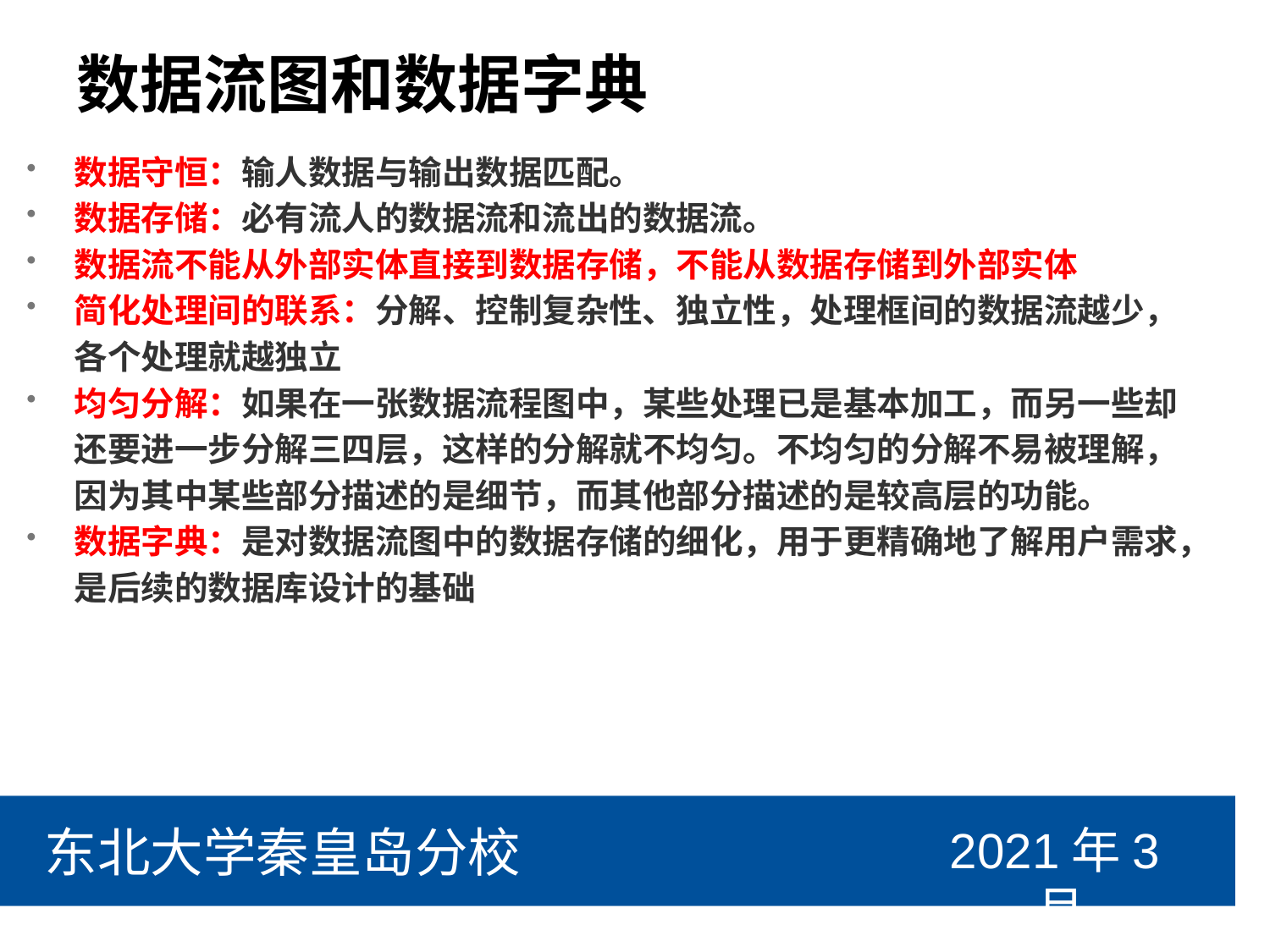

# 数据流图和数据字典
数据守恒：输人数据与输出数据匹配。
数据存储：必有流人的数据流和流出的数据流。
数据流不能从外部实体直接到数据存储，不能从数据存储到外部实体
简化处理间的联系：分解、控制复杂性、独立性，处理框间的数据流越少，各个处理就越独立
均匀分解：如果在一张数据流程图中，某些处理已是基本加工，而另一些却还要进一步分解三四层，这样的分解就不均匀。不均匀的分解不易被理解，因为其中某些部分描述的是细节，而其他部分描述的是较高层的功能。
数据字典：是对数据流图中的数据存储的细化，用于更精确地了解用户需求，是后续的数据库设计的基础